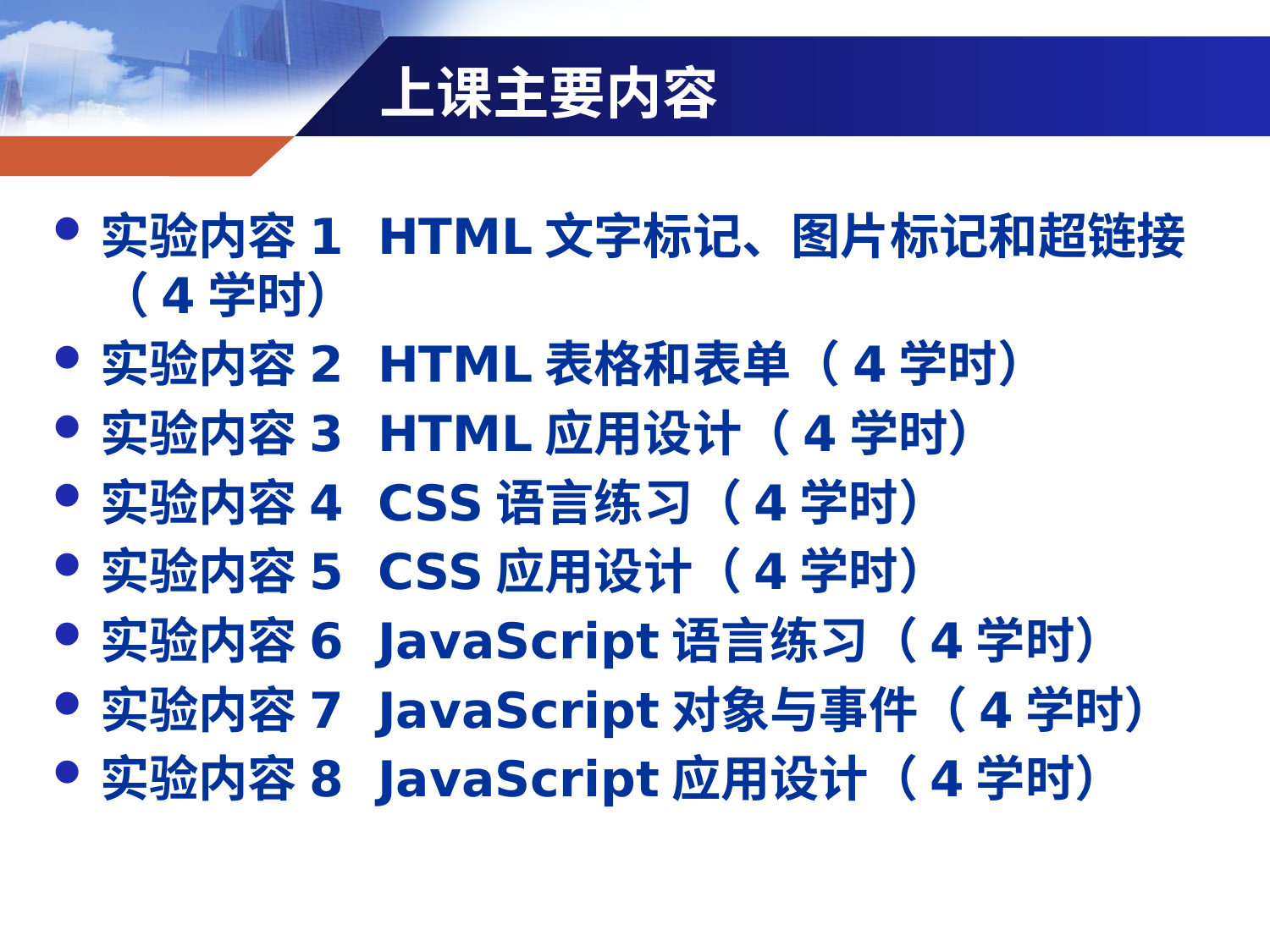

# 上课主要内容
实验内容1  HTML文字标记、图片标记和超链接（4学时）
实验内容2  HTML表格和表单（4学时）
实验内容3  HTML应用设计（4学时）
实验内容4  CSS语言练习（4学时）
实验内容5  CSS应用设计（4学时）
实验内容6  JavaScript语言练习（4学时）
实验内容7  JavaScript对象与事件（4学时）
实验内容8  JavaScript应用设计（4学时）